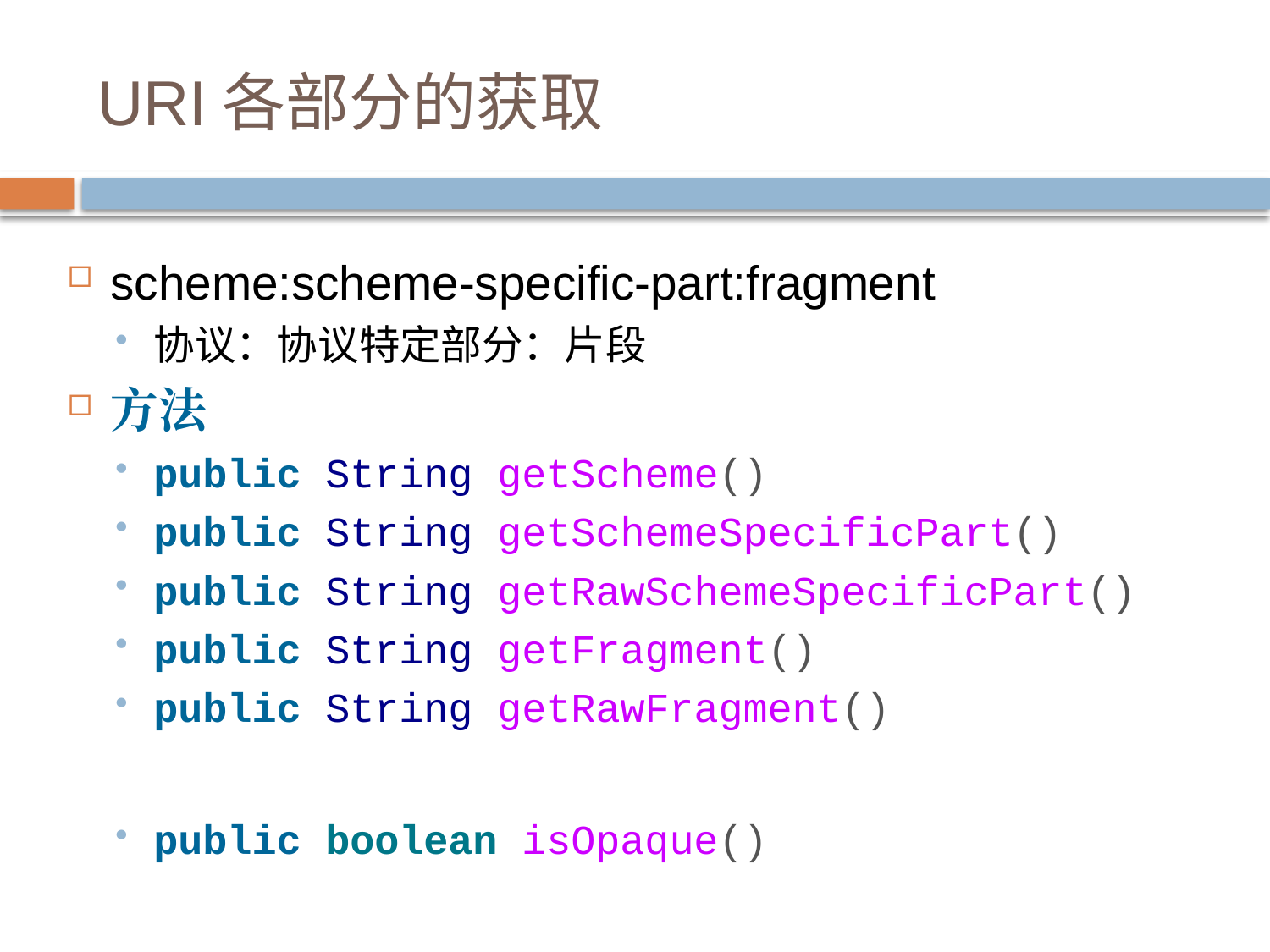

# URI各部分的获取

scheme:scheme-specific-part:fragment
协议：协议特定部分：片段
方法
public String getScheme()
public String getSchemeSpecificPart()
public String getRawSchemeSpecificPart()
public String getFragment()
public String getRawFragment()

public boolean isOpaque()